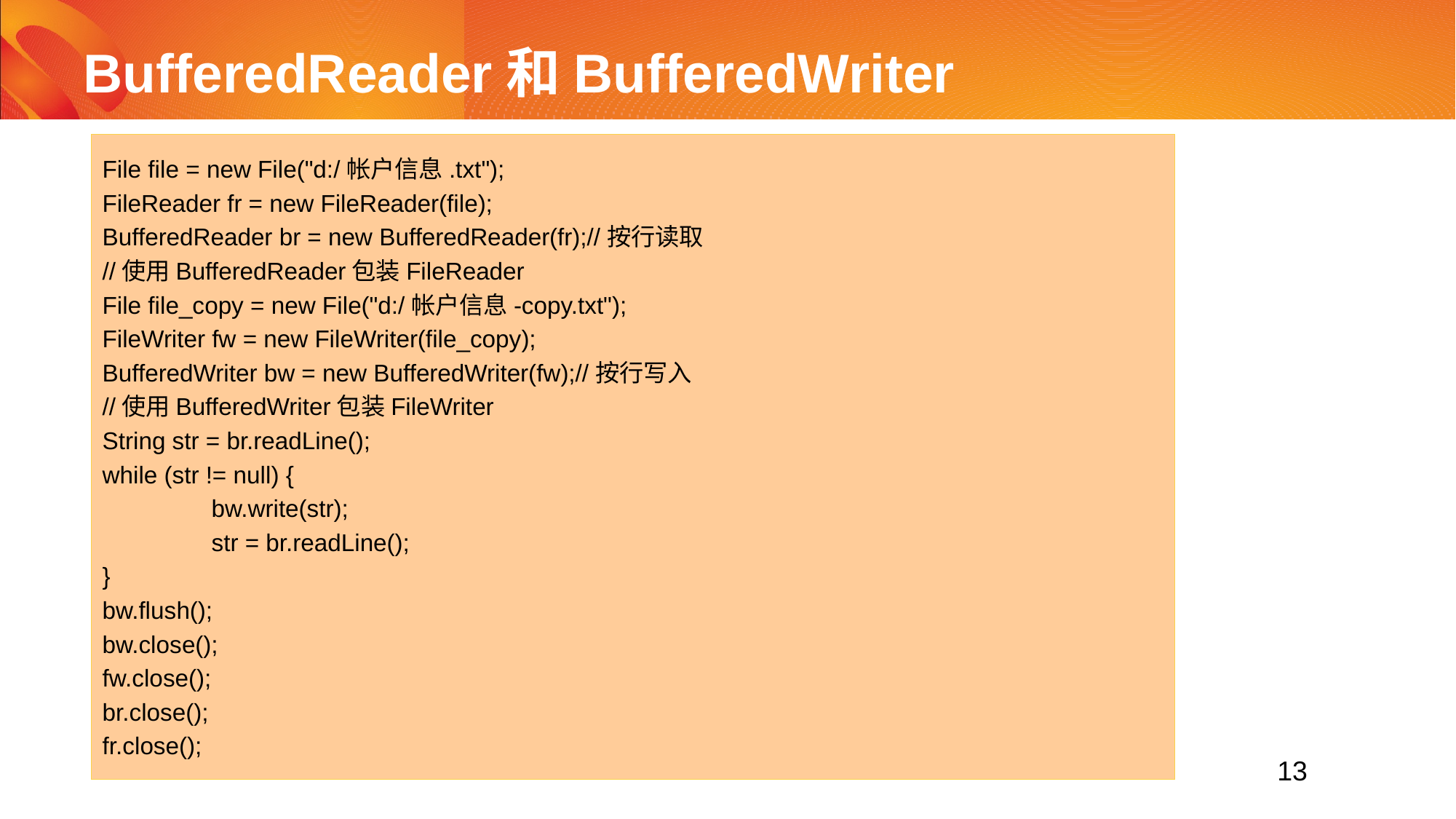

# BufferedReader和BufferedWriter
File file = new File("d:/帐户信息.txt");
FileReader fr = new FileReader(file);
BufferedReader br = new BufferedReader(fr);//按行读取
//使用BufferedReader包装FileReader
File file_copy = new File("d:/帐户信息-copy.txt");
FileWriter fw = new FileWriter(file_copy);
BufferedWriter bw = new BufferedWriter(fw);//按行写入
//使用BufferedWriter包装FileWriter
String str = br.readLine();
while (str != null) {
	bw.write(str);
	str = br.readLine();
}
bw.flush();
bw.close();
fw.close();
br.close();
fr.close();